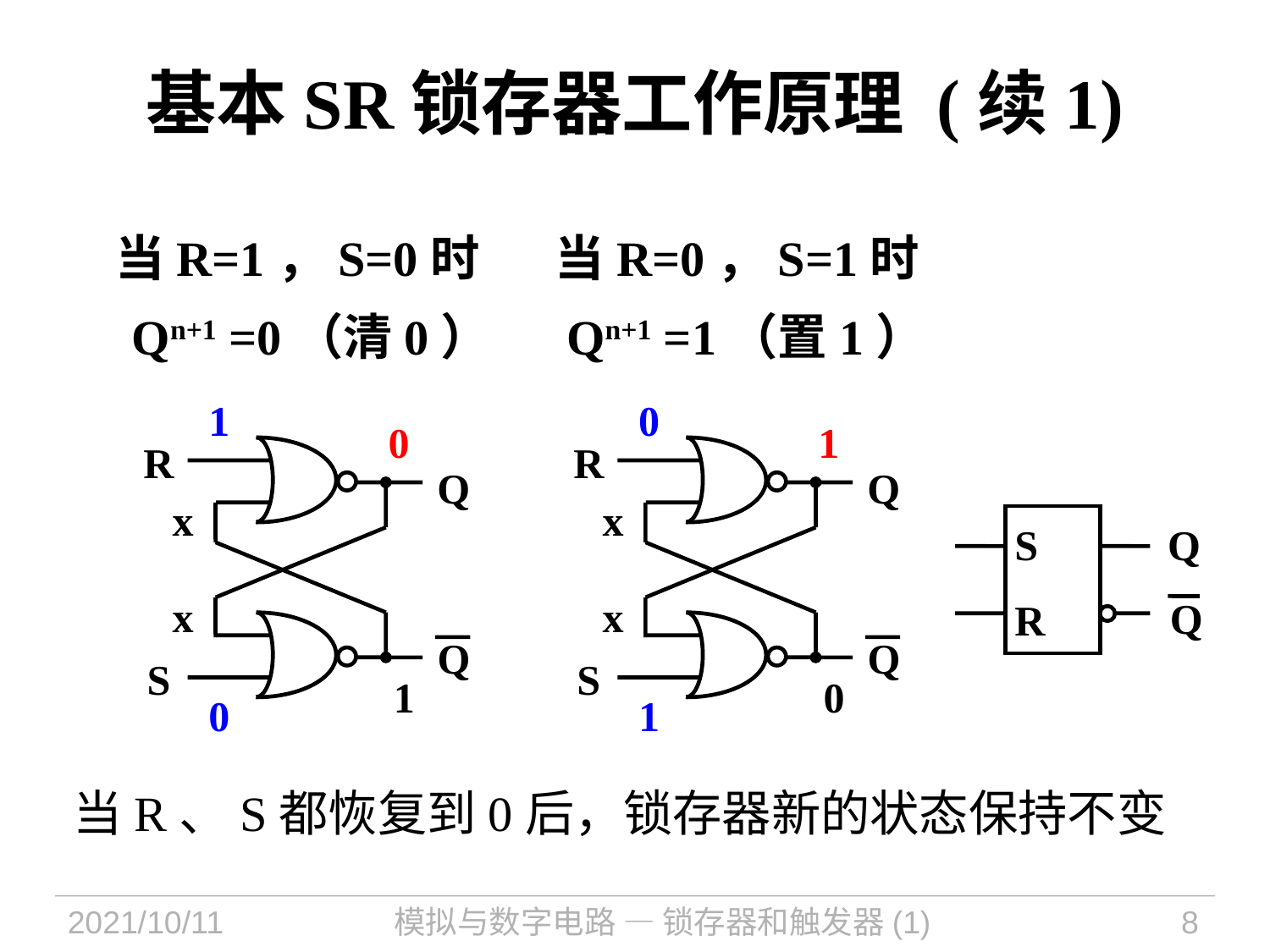

# 基本SR锁存器工作原理 (续1)
当R=1，S=0时
当R=0，S=1时
Qn+1 =0（清0）
Qn+1 =1（置1）
1
0
0
1

R

Q

Q

S

R

Q

Q

S

x
x

S
Q

Q
R

x
x
1
0
0
1
当R、S都恢复到0后，锁存器新的状态保持不变
2021/10/11
模拟与数字电路 — 锁存器和触发器(1)
8